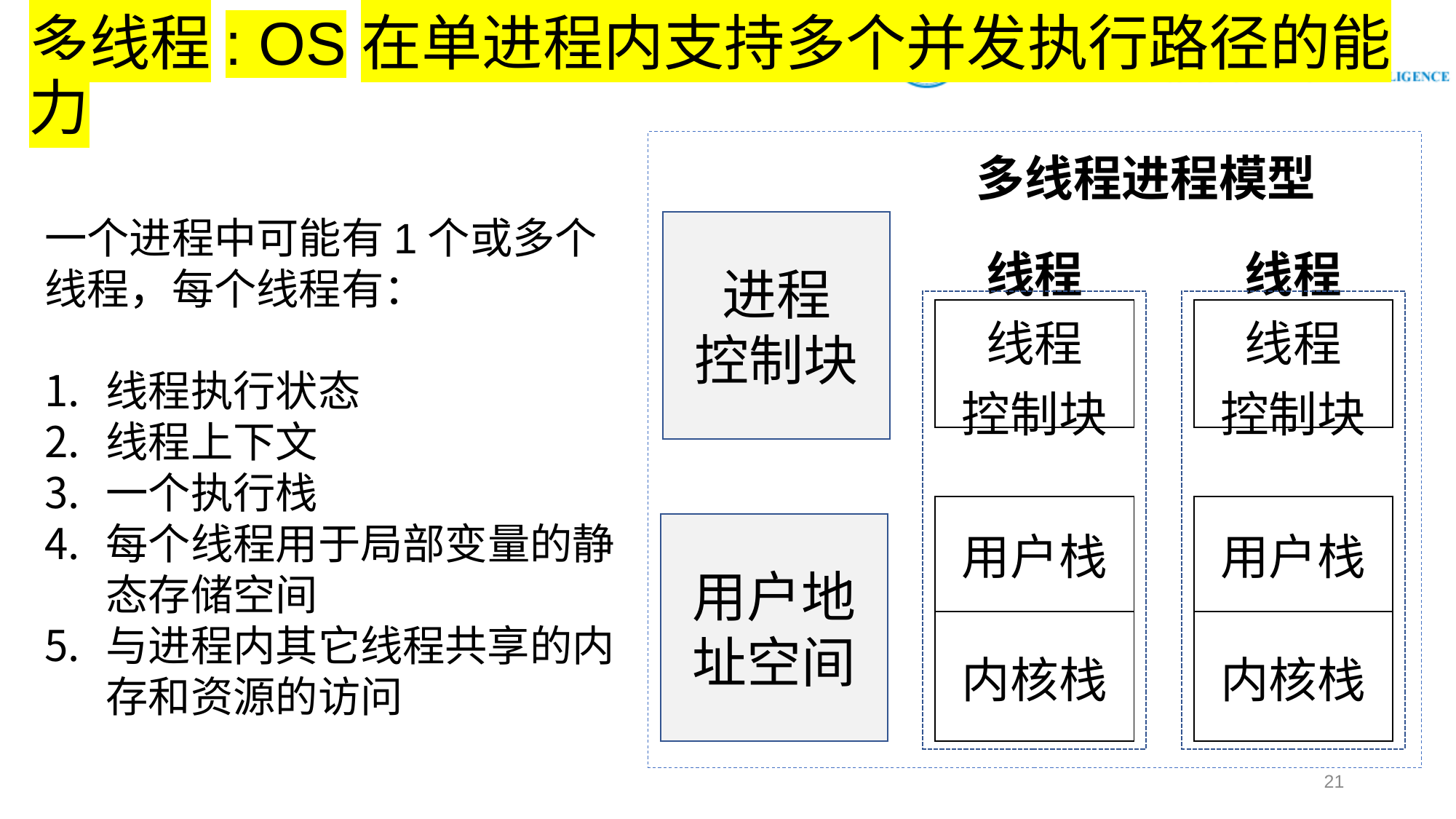

# 多线程: OS在单进程内支持多个并发执行路径的能力

多线程进程模型
一个进程中可能有1个或多个线程，每个线程有：

线程执行状态
线程上下文
一个执行栈
每个线程用于局部变量的静态存储空间
与进程内其它线程共享的内存和资源的访问
进程
控制块
| 线程 |
| --- |
| 线程 控制块 |
|  |
| 用户栈 |
| 内核栈 |
| 线程 |
| --- |
| 线程 控制块 |
|  |
| 用户栈 |
| 内核栈 |

用户地址空间
21